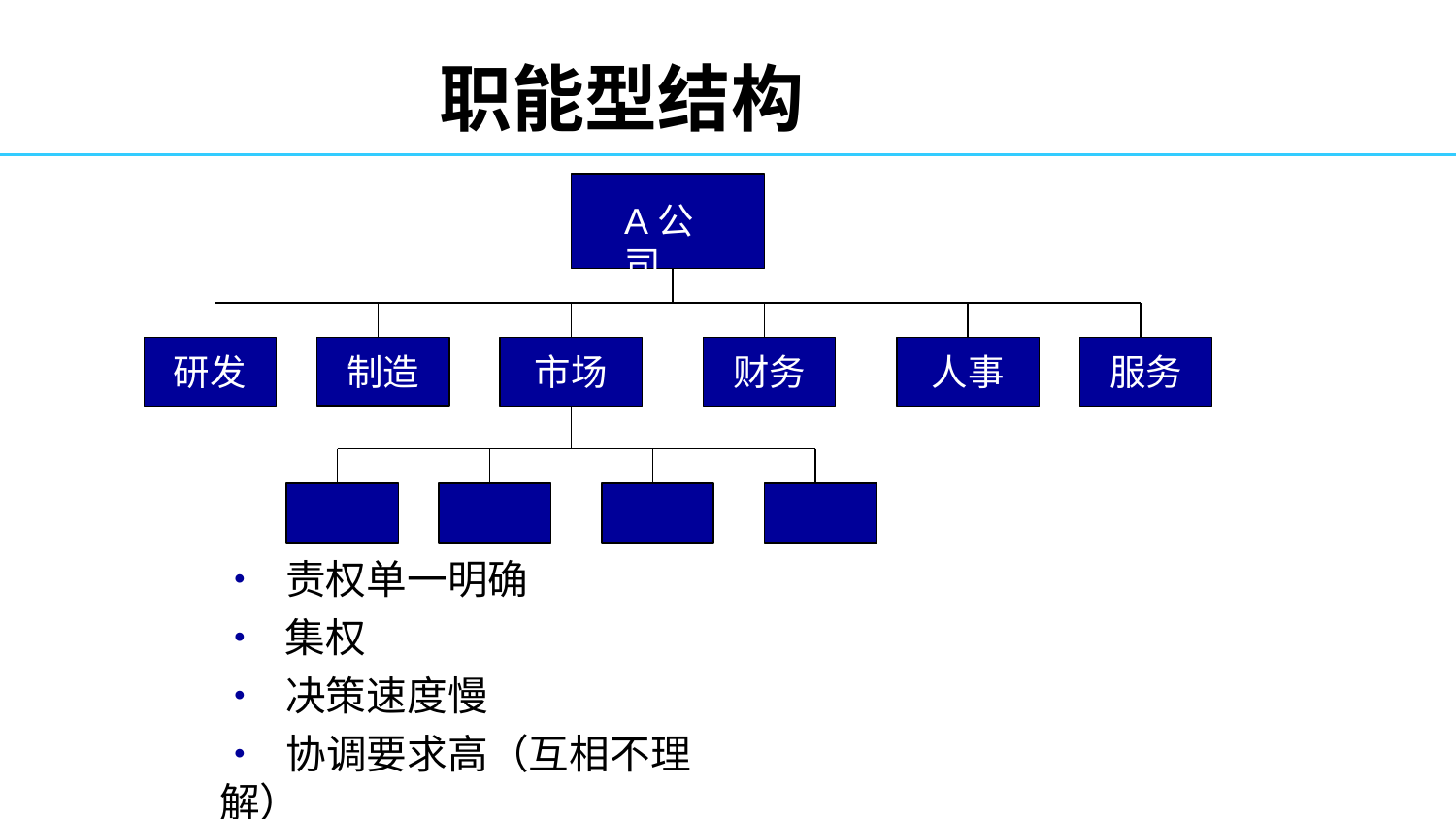

# 职能型结构

A公司

制造
研发
市场
财务
人事
服务

• 责权单一明确
• 集权
• 决策速度慢
• 协调要求高（互相不理解）